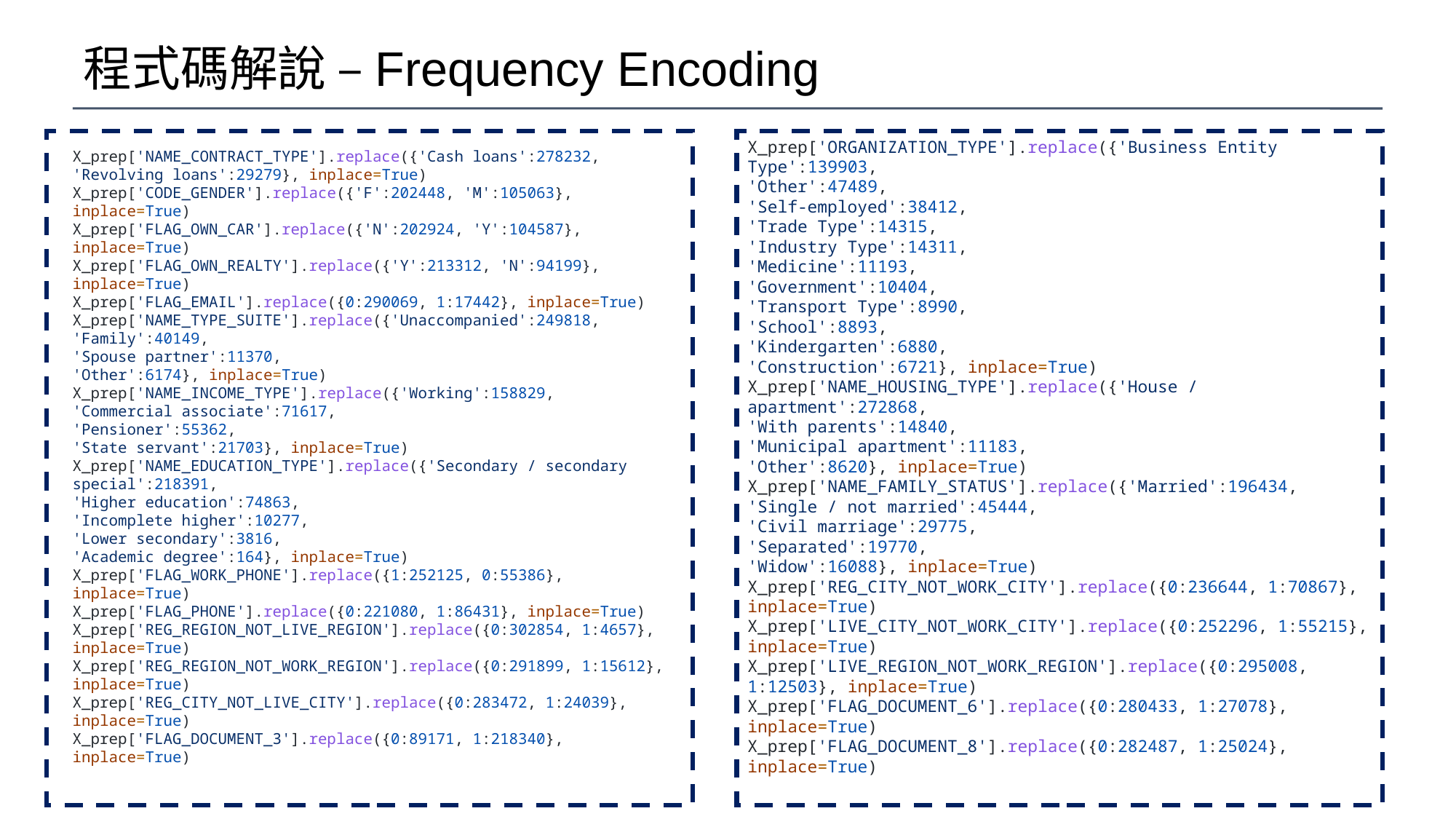

# 程式碼解說 –Frequency Encoding

X_prep['ORGANIZATION_TYPE'].replace({'Business Entity Type':139903,
'Other':47489,
'Self-employed':38412,
'Trade Type':14315,
'Industry Type':14311,
'Medicine':11193,
'Government':10404,
'Transport Type':8990,
'School':8893,
'Kindergarten':6880,
'Construction':6721}, inplace=True)
X_prep['NAME_HOUSING_TYPE'].replace({'House / apartment':272868,
'With parents':14840,
'Municipal apartment':11183,
'Other':8620}, inplace=True)
X_prep['NAME_FAMILY_STATUS'].replace({'Married':196434,
'Single / not married':45444,
'Civil marriage':29775,
'Separated':19770,
'Widow':16088}, inplace=True)
X_prep['REG_CITY_NOT_WORK_CITY'].replace({0:236644, 1:70867}, inplace=True)
X_prep['LIVE_CITY_NOT_WORK_CITY'].replace({0:252296, 1:55215}, inplace=True)
X_prep['LIVE_REGION_NOT_WORK_REGION'].replace({0:295008, 1:12503}, inplace=True)
X_prep['FLAG_DOCUMENT_6'].replace({0:280433, 1:27078}, inplace=True)
X_prep['FLAG_DOCUMENT_8'].replace({0:282487, 1:25024}, inplace=True)

X_prep['NAME_CONTRACT_TYPE'].replace({'Cash loans':278232,
'Revolving loans':29279}, inplace=True)
X_prep['CODE_GENDER'].replace({'F':202448, 'M':105063}, inplace=True)
X_prep['FLAG_OWN_CAR'].replace({'N':202924, 'Y':104587}, inplace=True)
X_prep['FLAG_OWN_REALTY'].replace({'Y':213312, 'N':94199}, inplace=True)
X_prep['FLAG_EMAIL'].replace({0:290069, 1:17442}, inplace=True)
X_prep['NAME_TYPE_SUITE'].replace({'Unaccompanied':249818,
'Family':40149,
'Spouse partner':11370,
'Other':6174}, inplace=True)
X_prep['NAME_INCOME_TYPE'].replace({'Working':158829,
'Commercial associate':71617,
'Pensioner':55362,
'State servant':21703}, inplace=True)
X_prep['NAME_EDUCATION_TYPE'].replace({'Secondary / secondary special':218391,
'Higher education':74863,
'Incomplete higher':10277,
'Lower secondary':3816,
'Academic degree':164}, inplace=True)
X_prep['FLAG_WORK_PHONE'].replace({1:252125, 0:55386}, inplace=True)
X_prep['FLAG_PHONE'].replace({0:221080, 1:86431}, inplace=True)
X_prep['REG_REGION_NOT_LIVE_REGION'].replace({0:302854, 1:4657}, inplace=True)
X_prep['REG_REGION_NOT_WORK_REGION'].replace({0:291899, 1:15612}, inplace=True)
X_prep['REG_CITY_NOT_LIVE_CITY'].replace({0:283472, 1:24039}, inplace=True)
X_prep['FLAG_DOCUMENT_3'].replace({0:89171, 1:218340}, inplace=True)